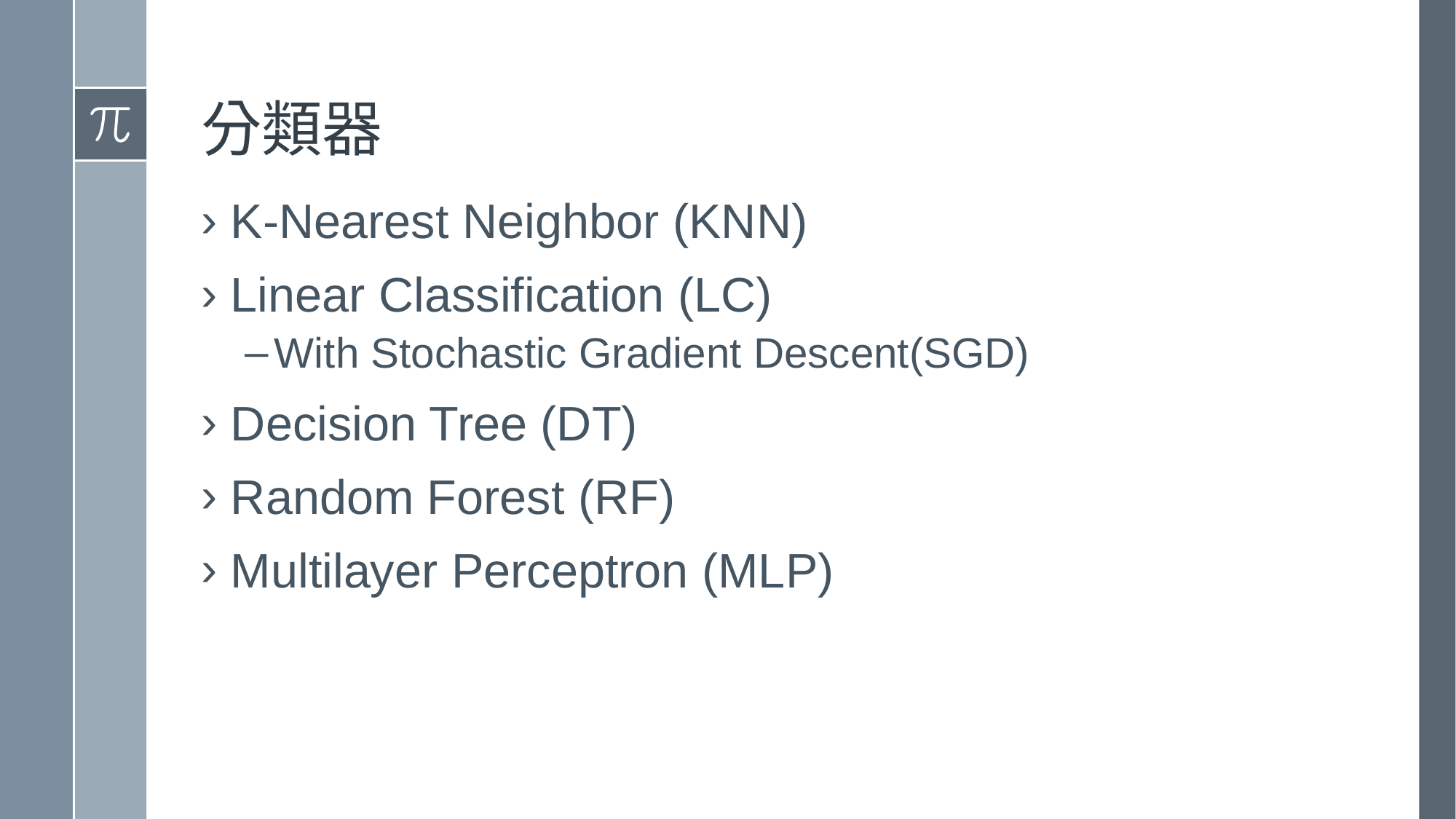

# 分類器
K-Nearest Neighbor (KNN)
Linear Classification (LC)
With Stochastic Gradient Descent(SGD)
Decision Tree (DT)
Random Forest (RF)
Multilayer Perceptron (MLP)